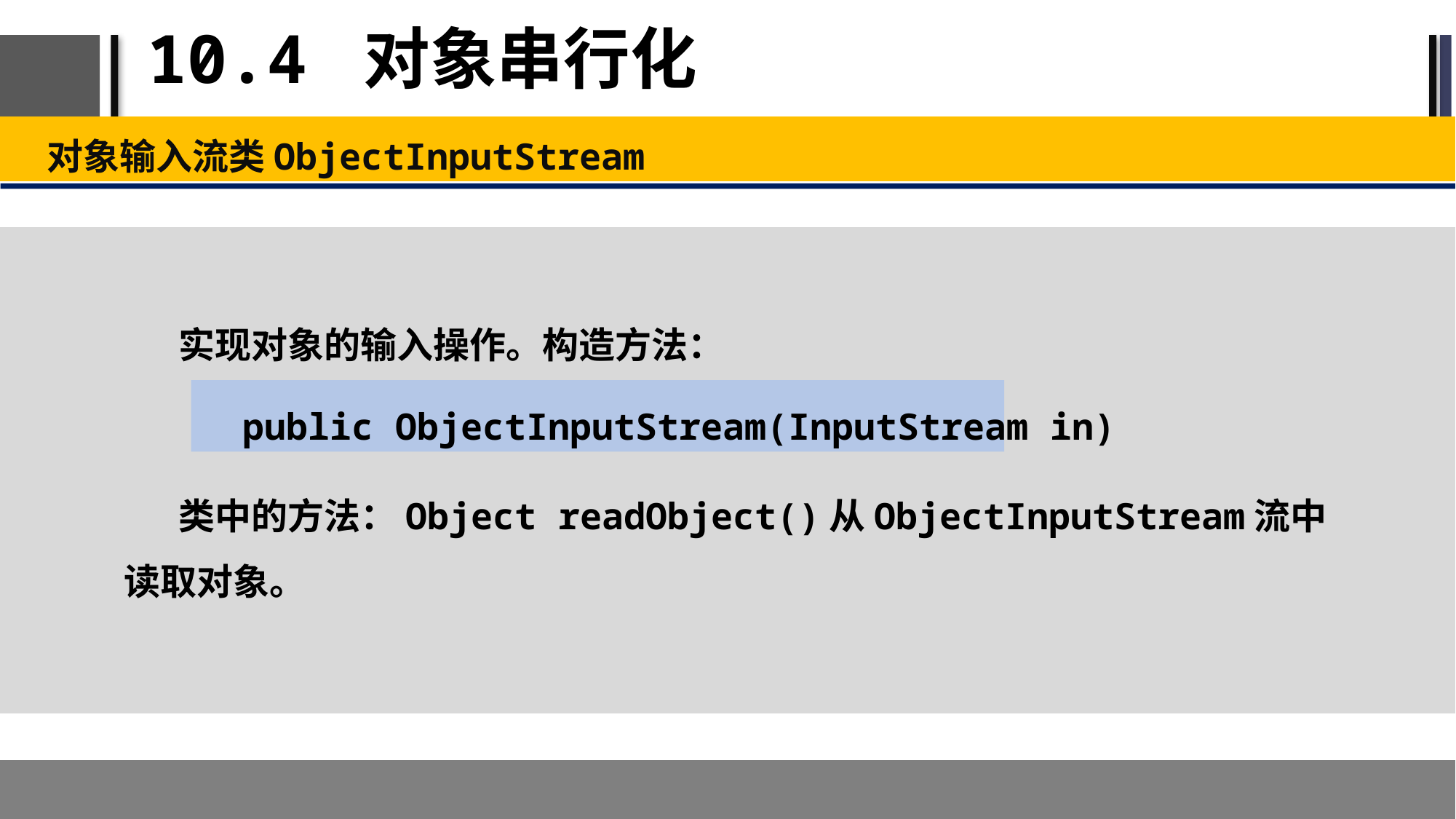

# 10.4 对象串行化

对象输入流类ObjectInputStream

实现对象的输入操作。构造方法：
public ObjectInputStream(InputStream in)

类中的方法：Object readObject()从ObjectInputStream流中读取对象。